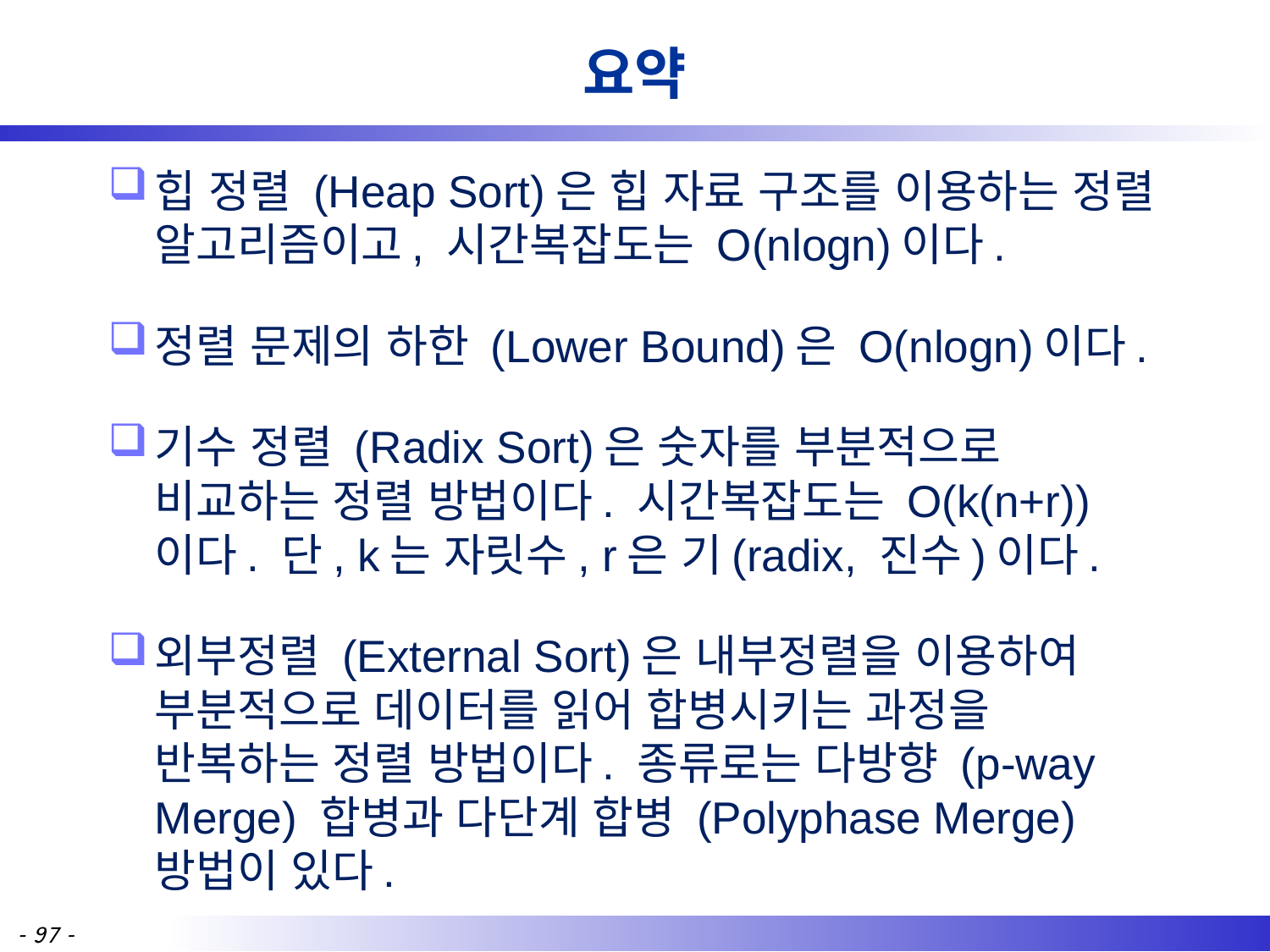

# 요약
힙 정렬 (Heap Sort)은 힙 자료 구조를 이용하는 정렬 알고리즘이고, 시간복잡도는 O(nlogn)이다.
정렬 문제의 하한 (Lower Bound)은 O(nlogn)이다.
기수 정렬 (Radix Sort)은 숫자를 부분적으로 비교하는 정렬 방법이다. 시간복잡도는 O(k(n+r))이다. 단, k는 자릿수, r은 기(radix, 진수)이다.
외부정렬 (External Sort)은 내부정렬을 이용하여 부분적으로 데이터를 읽어 합병시키는 과정을 반복하는 정렬 방법이다. 종류로는 다방향 (p-way Merge) 합병과 다단계 합병 (Polyphase Merge) 방법이 있다.
- 97 -